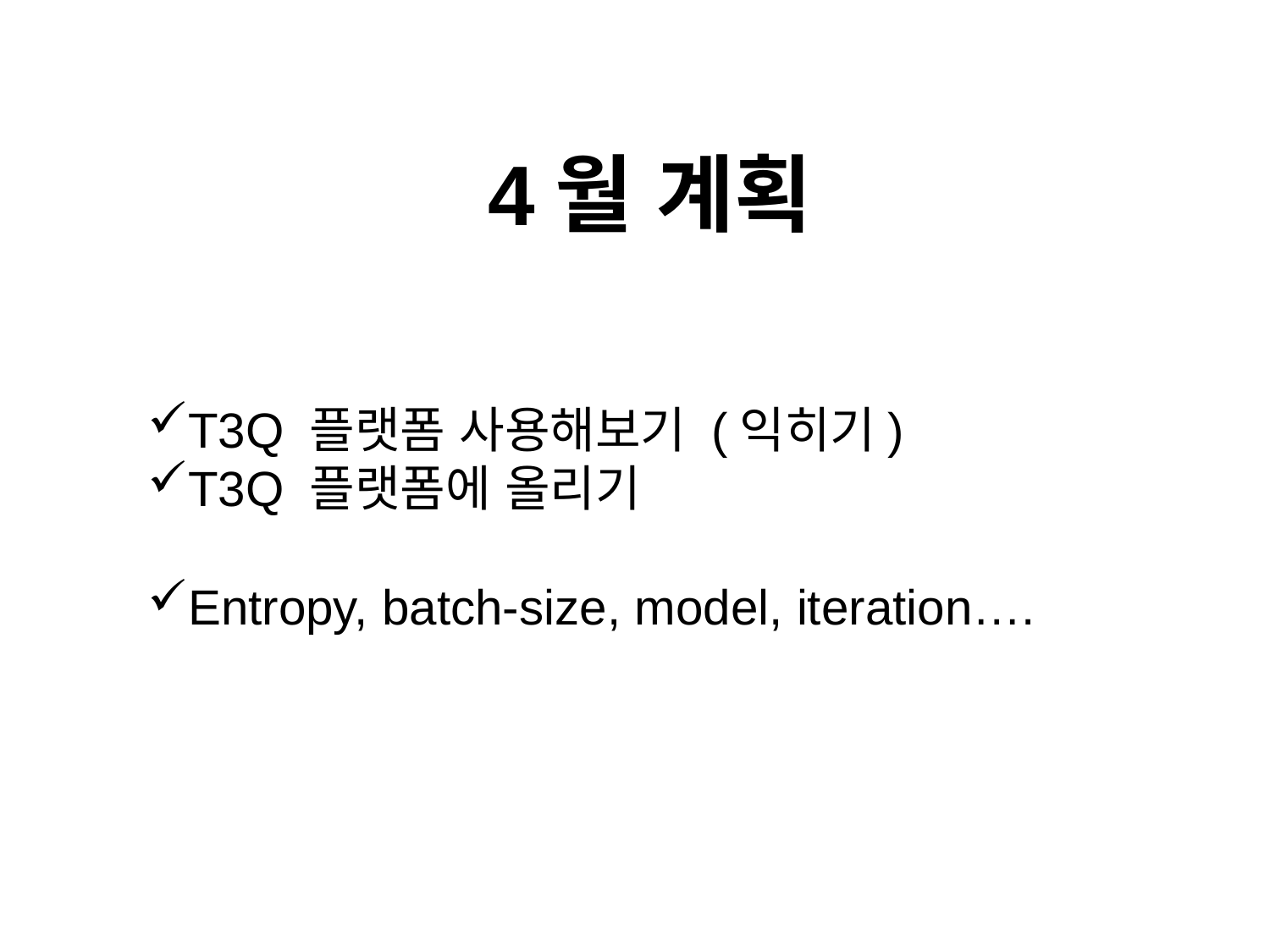

4월 계획
T3Q 플랫폼 사용해보기 (익히기)
T3Q 플랫폼에 올리기

Entropy, batch-size, model, iteration….